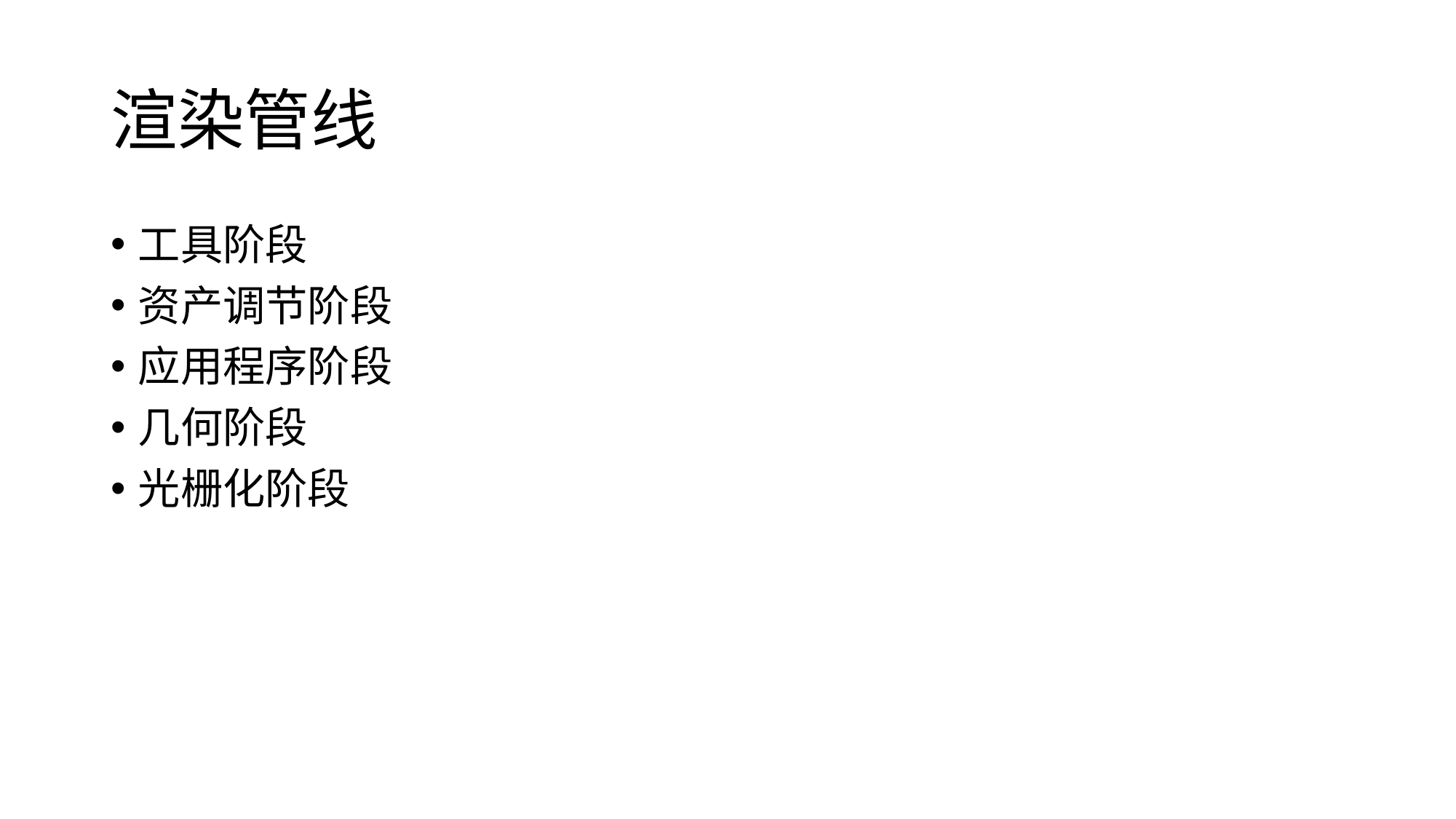

# 渲染管线
工具阶段
资产调节阶段
应用程序阶段
几何阶段
光栅化阶段